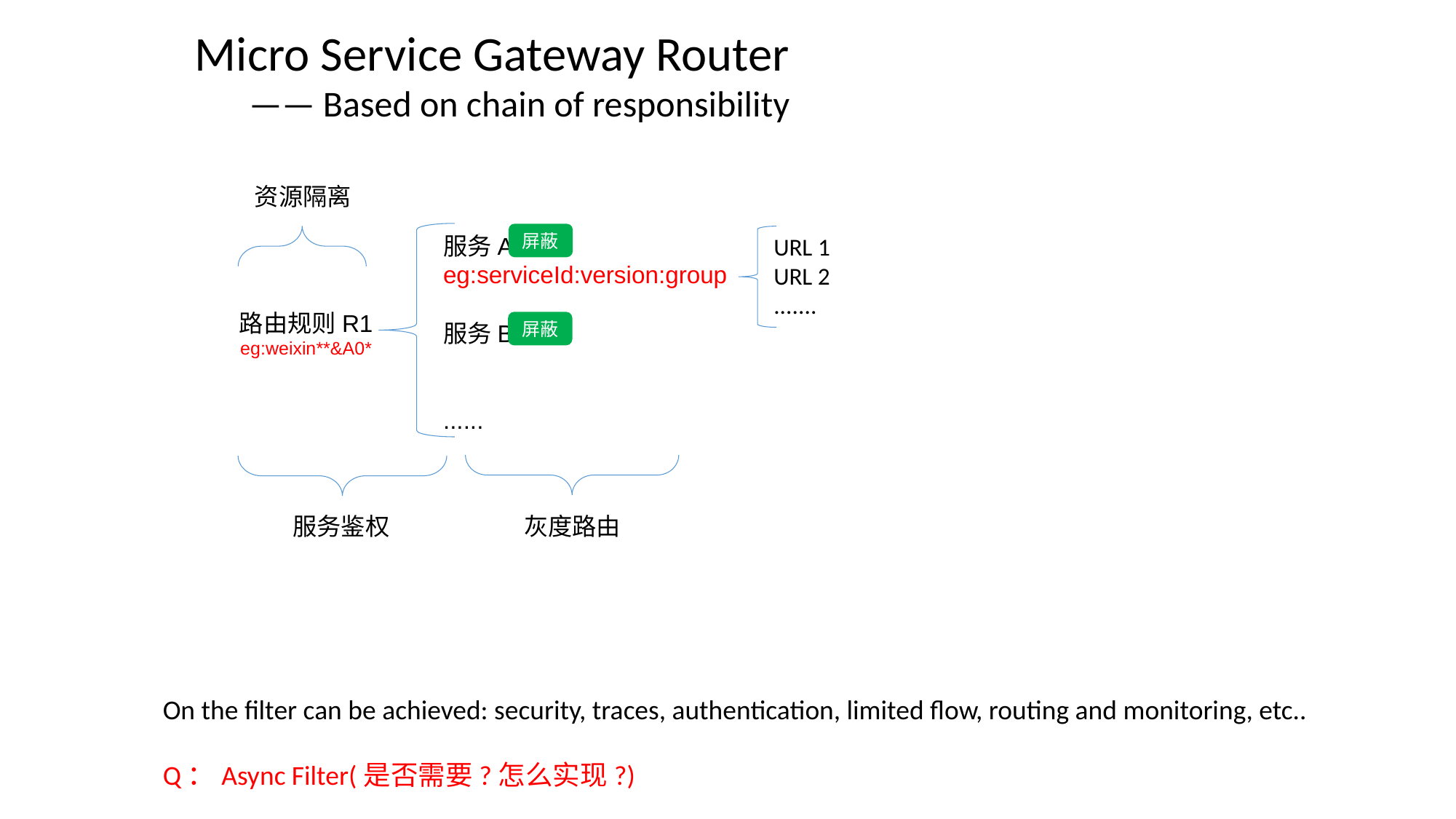

Micro Service Gateway Router
—— Based on chain of responsibility
资源隔离

屏蔽
服务A
eg:serviceId:version:group

服务B

......

URL 1
URL 2
.......
路由规则R1
eg:weixin**&A0*
屏蔽

服务鉴权
灰度路由
On the filter can be achieved: security, traces, authentication, limited flow, routing and monitoring, etc..

Q：Async Filter(是否需要?怎么实现?)